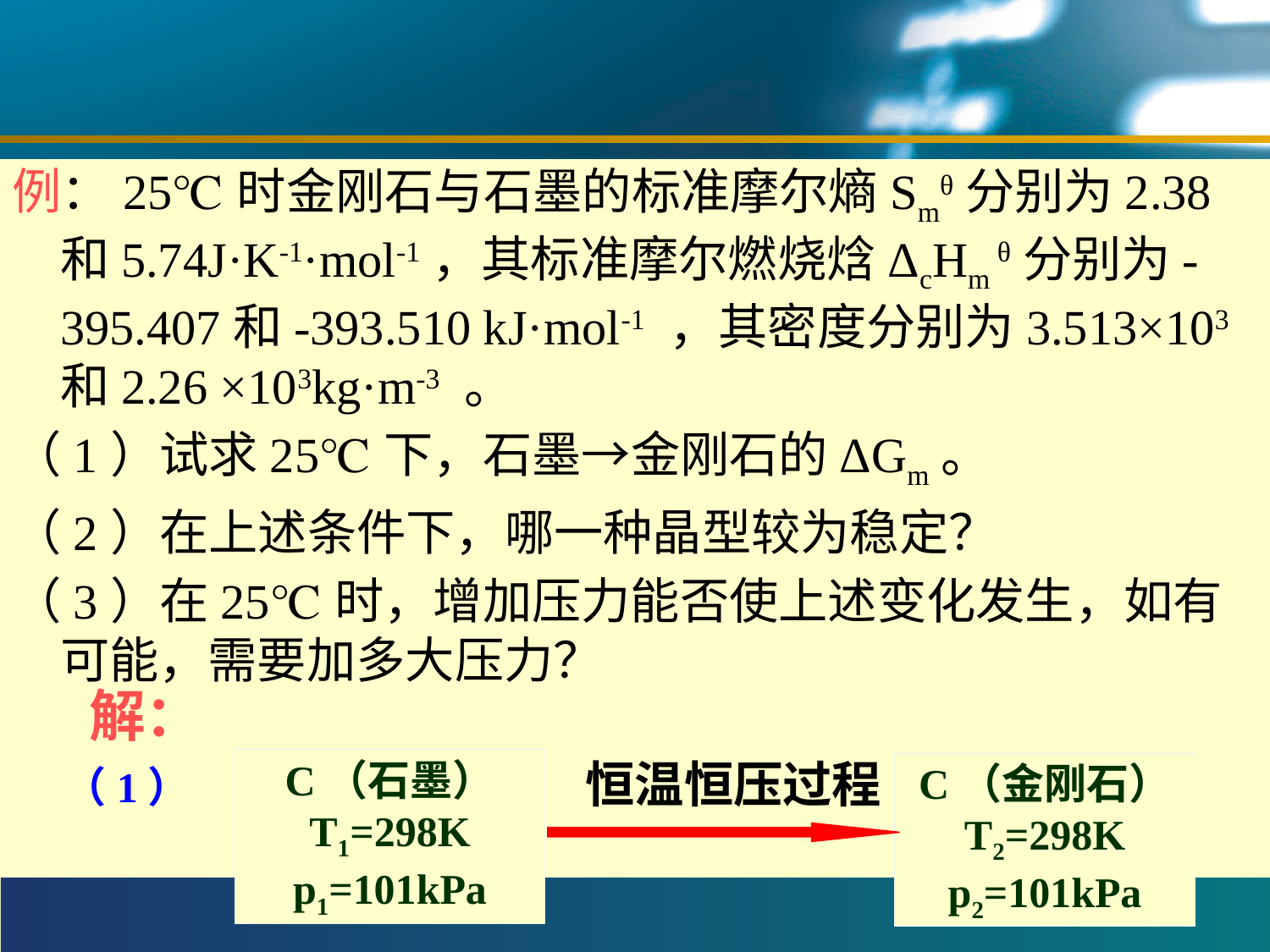

#
例：25℃时金刚石与石墨的标准摩尔熵Smθ分别为2.38和5.74J·K-1·mol-1，其标准摩尔燃烧焓ΔcHm θ分别为-395.407和-393.510 kJ·mol-1 ，其密度分别为3.513×103和2.26 ×103kg·m-3 。
（1）试求25℃下，石墨→金刚石的ΔGm。
（2）在上述条件下，哪一种晶型较为稳定？
（3）在25℃时，增加压力能否使上述变化发生，如有可能，需要加多大压力？
 解：
恒温恒压过程
C（石墨）
T1=298K
p1=101kPa
（1）
C（金刚石）
T2=298K
p2=101kPa